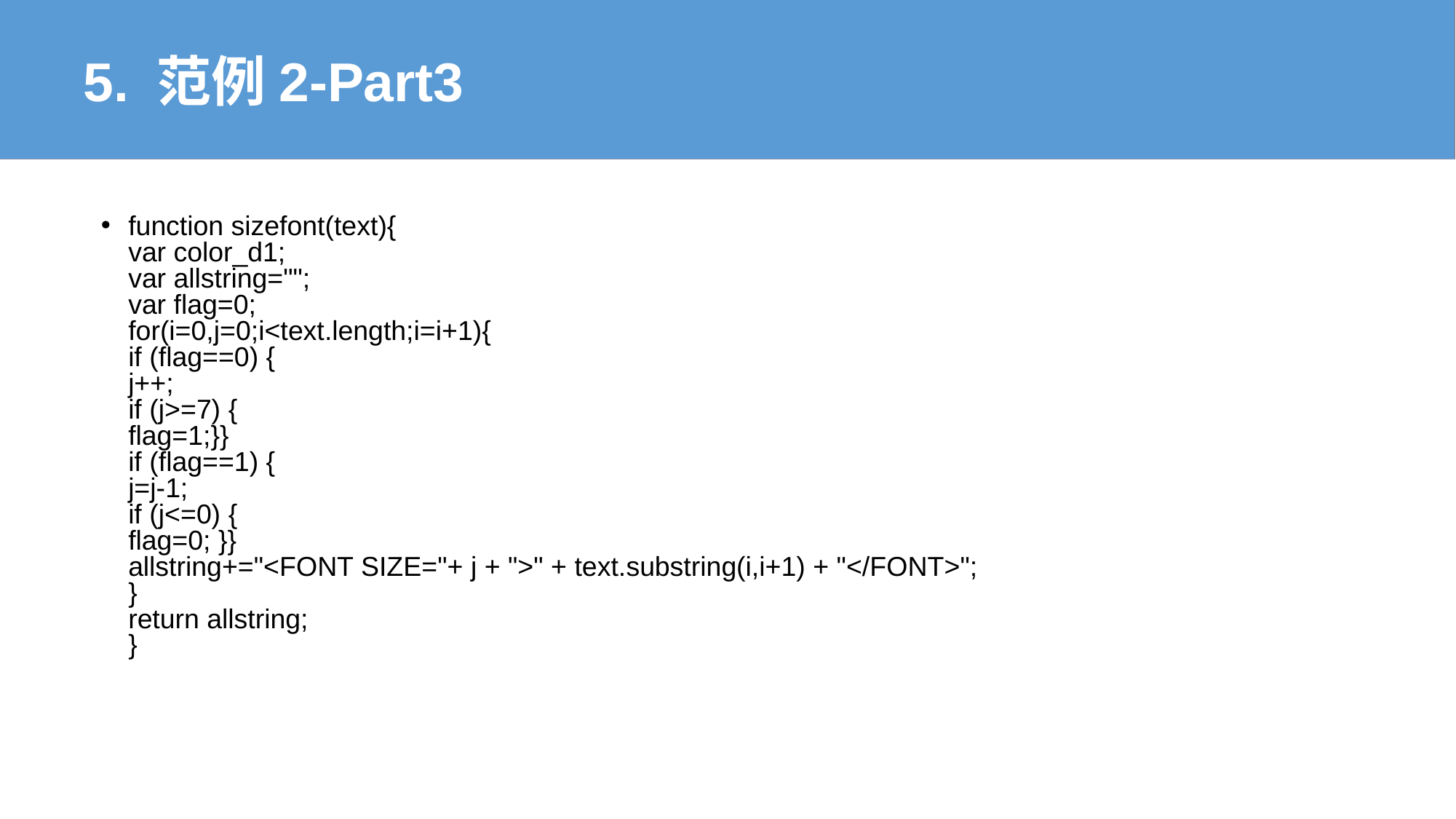

5. 范例2-Part3

function sizefont(text){
var color_d1;
var allstring="";
var flag=0;
for(i=0,j=0;i<text.length;i=i+1){
if (flag==0) {
j++;
if (j>=7) {
flag=1;}}
if (flag==1) {
j=j-1;
if (j<=0) {
flag=0; }}
allstring+="<FONT SIZE="+ j + ">" + text.substring(i,i+1) + "</FONT>";
}
return allstring;
}